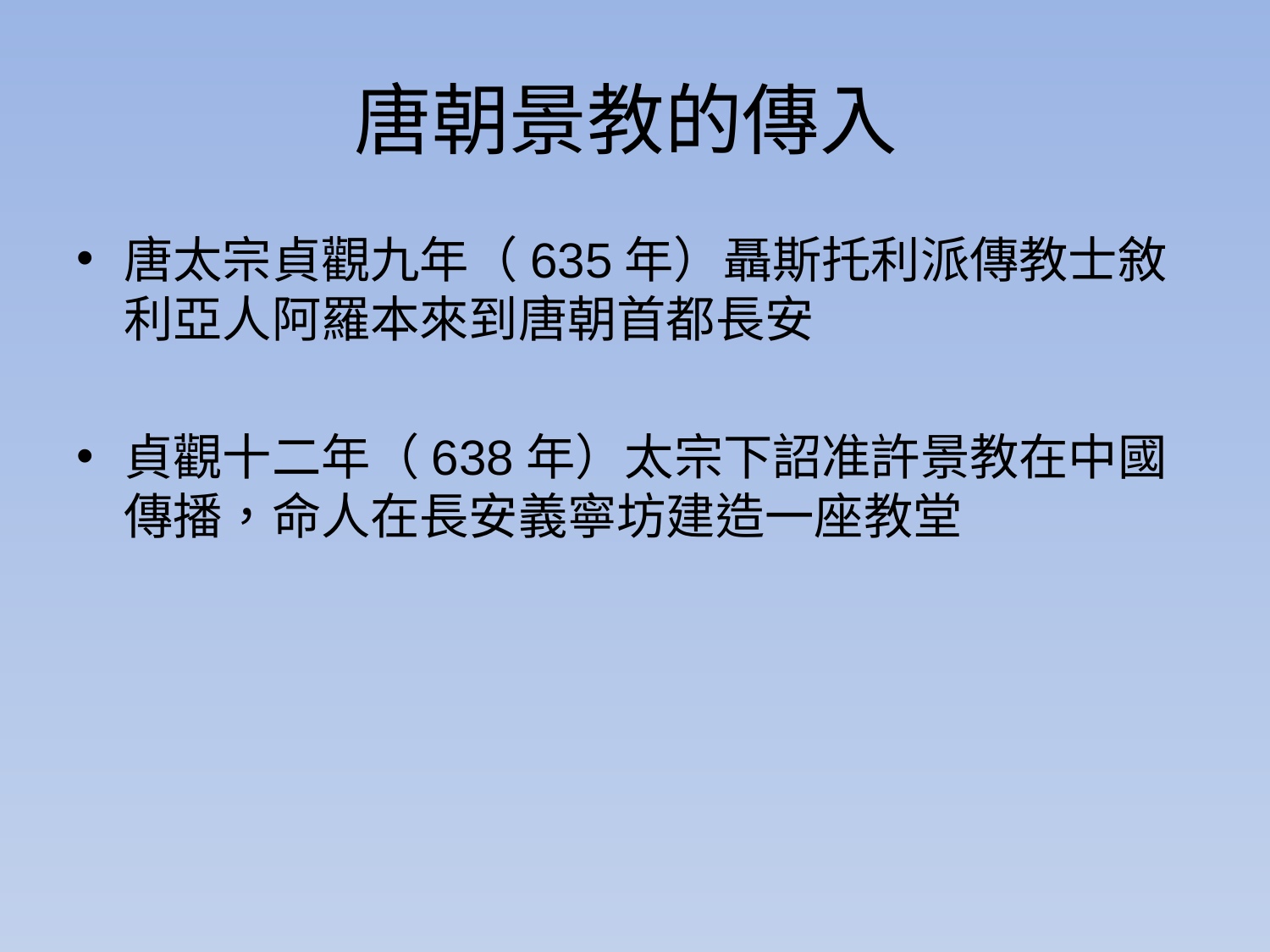

# 唐朝景教的傳入
唐太宗貞觀九年（635年）聶斯托利派傳教士敘利亞人阿羅本來到唐朝首都長安

貞觀十二年（638年）太宗下詔准許景教在中國傳播，命人在長安義寧坊建造一座教堂